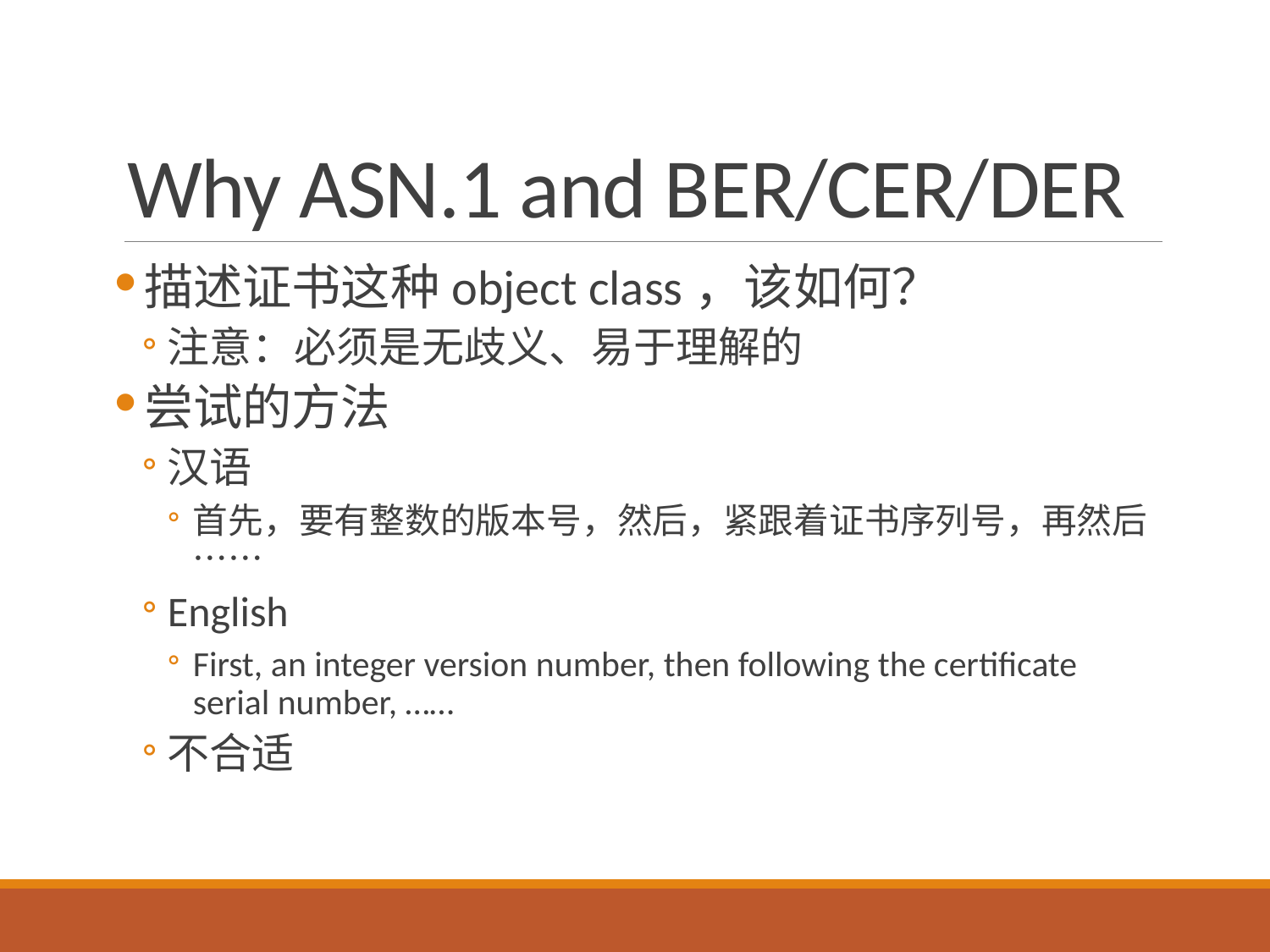

# Why ASN.1 and BER/CER/DER
描述证书这种object class，该如何？
注意：必须是无歧义、易于理解的
尝试的方法
汉语
首先，要有整数的版本号，然后，紧跟着证书序列号，再然后……
English
First, an integer version number, then following the certificate serial number, ……
不合适
3